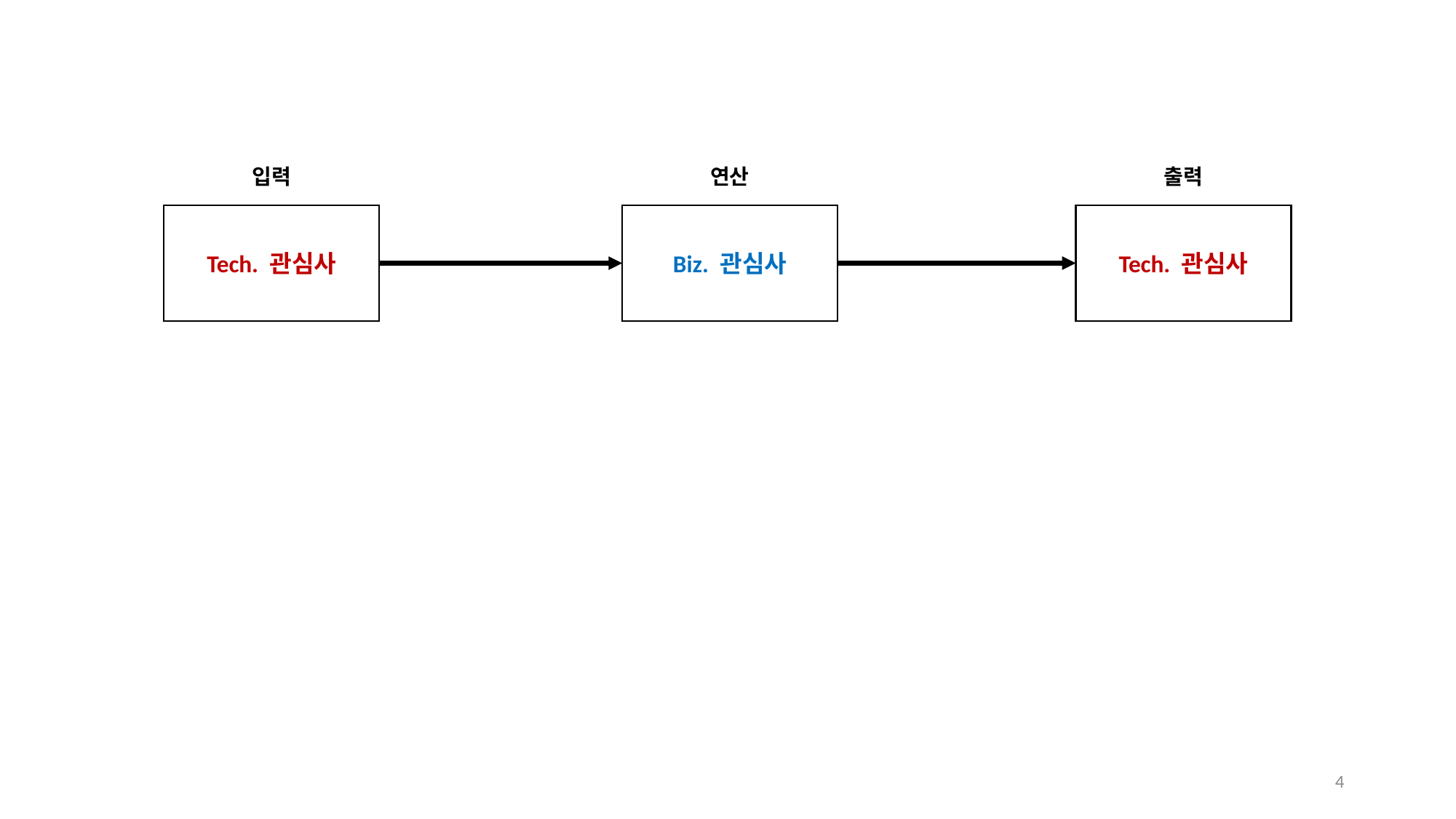

입력
연산
출력

Tech. 관심사
Biz. 관심사
Tech. 관심사
4